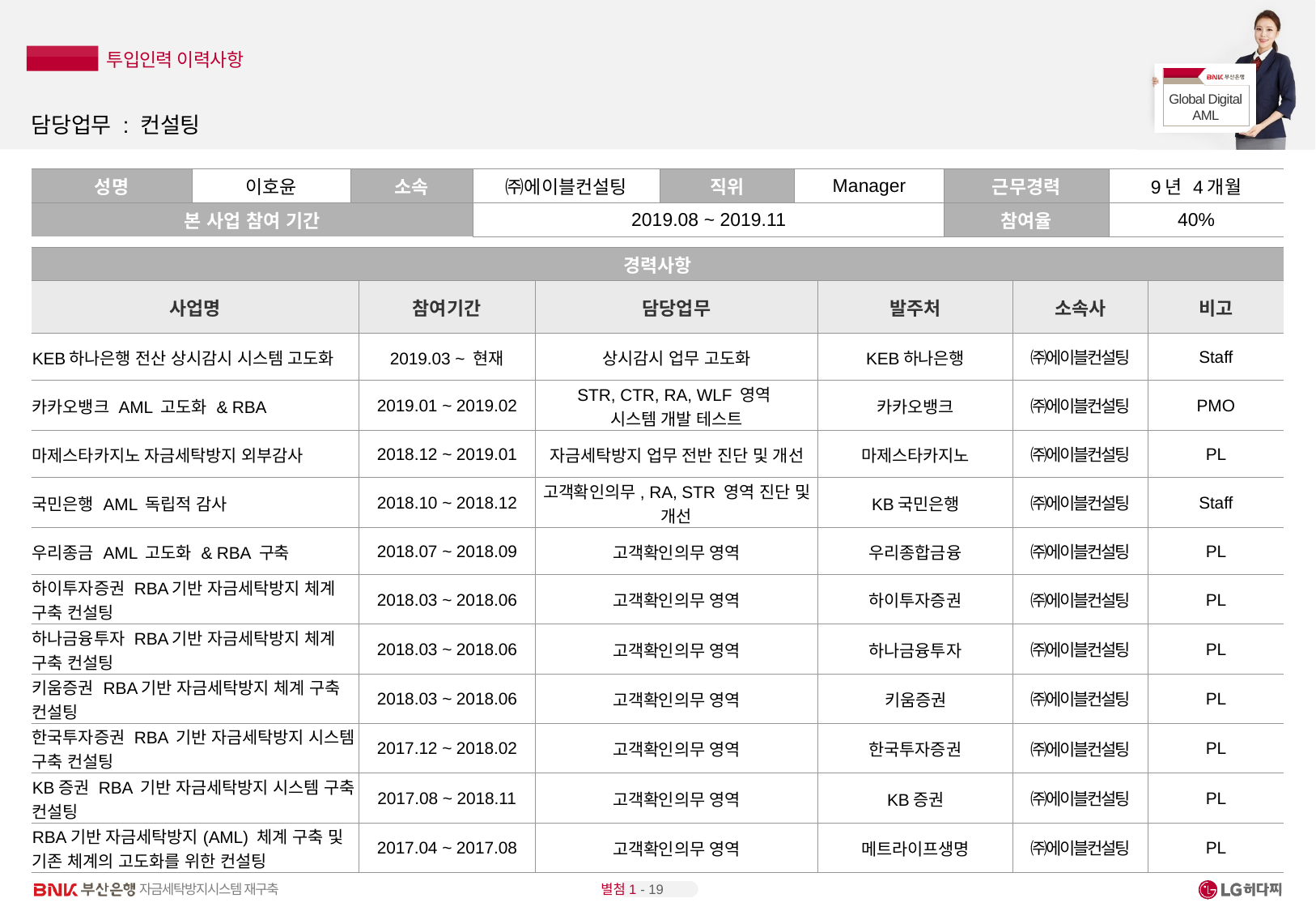

# 담당업무 : 컨설팅
| 성명 | 이호윤 | 소속 | ㈜에이블컨설팅 | 직위 | Manager | 근무경력 | 9년 4개월 |
| --- | --- | --- | --- | --- | --- | --- | --- |
| 본 사업 참여 기간 |  |  | 2019.08 ~ 2019.11 |  |  | 참여율 | 40% |
| 경력사항 |  |  |  |  |  |
| --- | --- | --- | --- | --- | --- |
| 사업명 | 참여기간 | 담당업무 | 발주처 | 소속사 | 비고 |
| KEB하나은행 전산 상시감시 시스템 고도화 | 2019.03 ~ 현재 | 상시감시 업무 고도화 | KEB하나은행 | ㈜에이블컨설팅 | Staff |
| 카카오뱅크 AML 고도화 & RBA | 2019.01 ~ 2019.02 | STR, CTR, RA, WLF 영역 시스템 개발 테스트 | 카카오뱅크 | ㈜에이블컨설팅 | PMO |
| 마제스타카지노 자금세탁방지 외부감사 | 2018.12 ~ 2019.01 | 자금세탁방지 업무 전반 진단 및 개선 | 마제스타카지노 | ㈜에이블컨설팅 | PL |
| 국민은행 AML 독립적 감사 | 2018.10 ~ 2018.12 | 고객확인의무, RA, STR 영역 진단 및 개선 | KB국민은행 | ㈜에이블컨설팅 | Staff |
| 우리종금 AML 고도화 & RBA 구축 | 2018.07 ~ 2018.09 | 고객확인의무 영역 | 우리종합금융 | ㈜에이블컨설팅 | PL |
| 하이투자증권 RBA기반 자금세탁방지 체계 구축 컨설팅 | 2018.03 ~ 2018.06 | 고객확인의무 영역 | 하이투자증권 | ㈜에이블컨설팅 | PL |
| 하나금융투자 RBA기반 자금세탁방지 체계 구축 컨설팅 | 2018.03 ~ 2018.06 | 고객확인의무 영역 | 하나금융투자 | ㈜에이블컨설팅 | PL |
| 키움증권 RBA기반 자금세탁방지 체계 구축 컨설팅 | 2018.03 ~ 2018.06 | 고객확인의무 영역 | 키움증권 | ㈜에이블컨설팅 | PL |
| 한국투자증권 RBA 기반 자금세탁방지 시스템 구축 컨설팅 | 2017.12 ~ 2018.02 | 고객확인의무 영역 | 한국투자증권 | ㈜에이블컨설팅 | PL |
| KB증권 RBA 기반 자금세탁방지 시스템 구축 컨설팅 | 2017.08 ~ 2018.11 | 고객확인의무 영역 | KB증권 | ㈜에이블컨설팅 | PL |
| RBA기반 자금세탁방지(AML) 체계 구축 및 기존 체계의 고도화를 위한 컨설팅 | 2017.04 ~ 2017.08 | 고객확인의무 영역 | 메트라이프생명 | ㈜에이블컨설팅 | PL |
별첨1 - 19